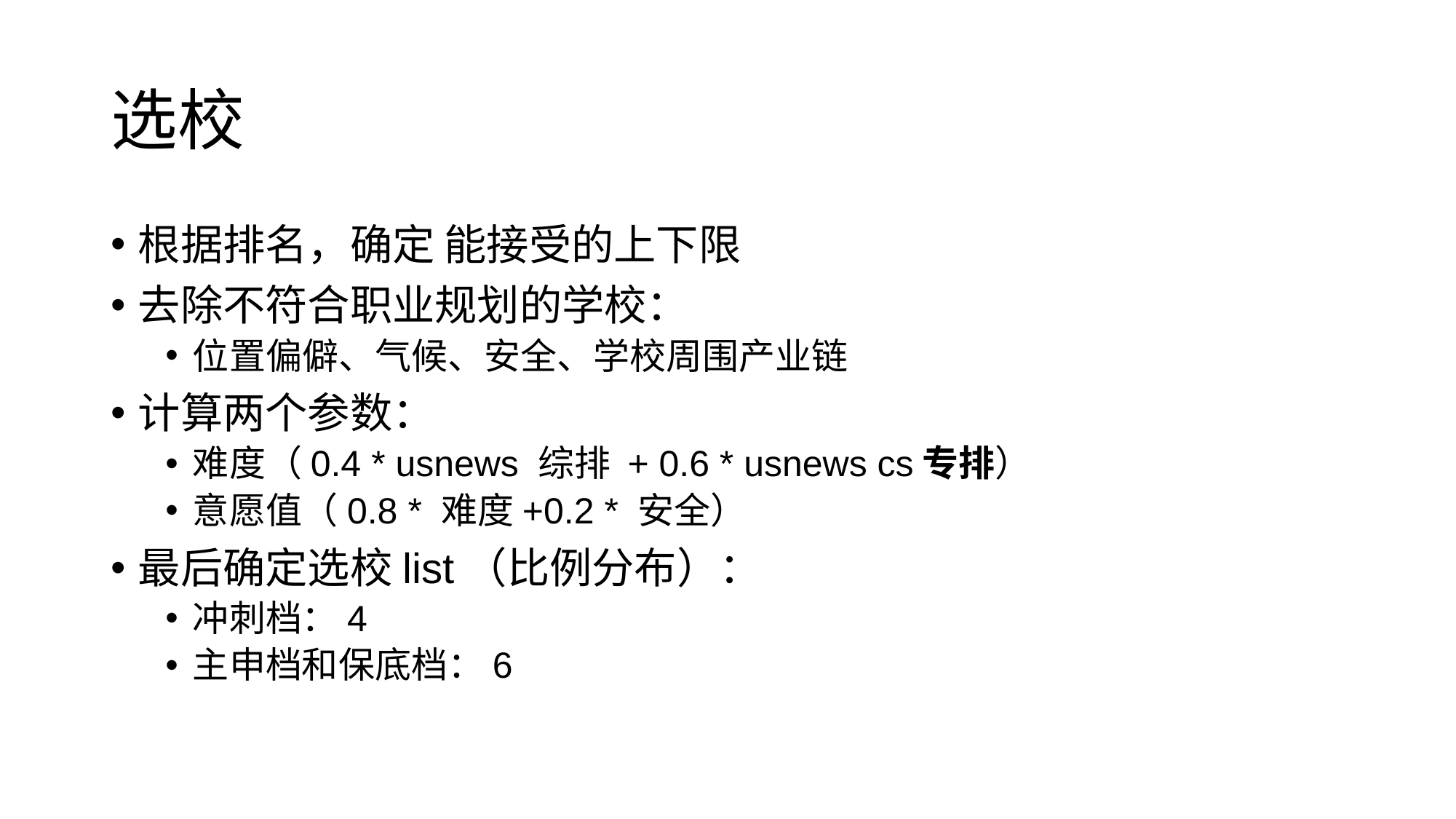

# 选校
根据排名，确定 能接受的上下限
去除不符合职业规划的学校：
位置偏僻、气候、安全、学校周围产业链
计算两个参数：
难度（0.4 * usnews 综排 + 0.6 * usnews cs专排）
意愿值（0.8 * 难度+0.2 * 安全）
最后确定选校list（比例分布）：
冲刺档：4
主申档和保底档：6